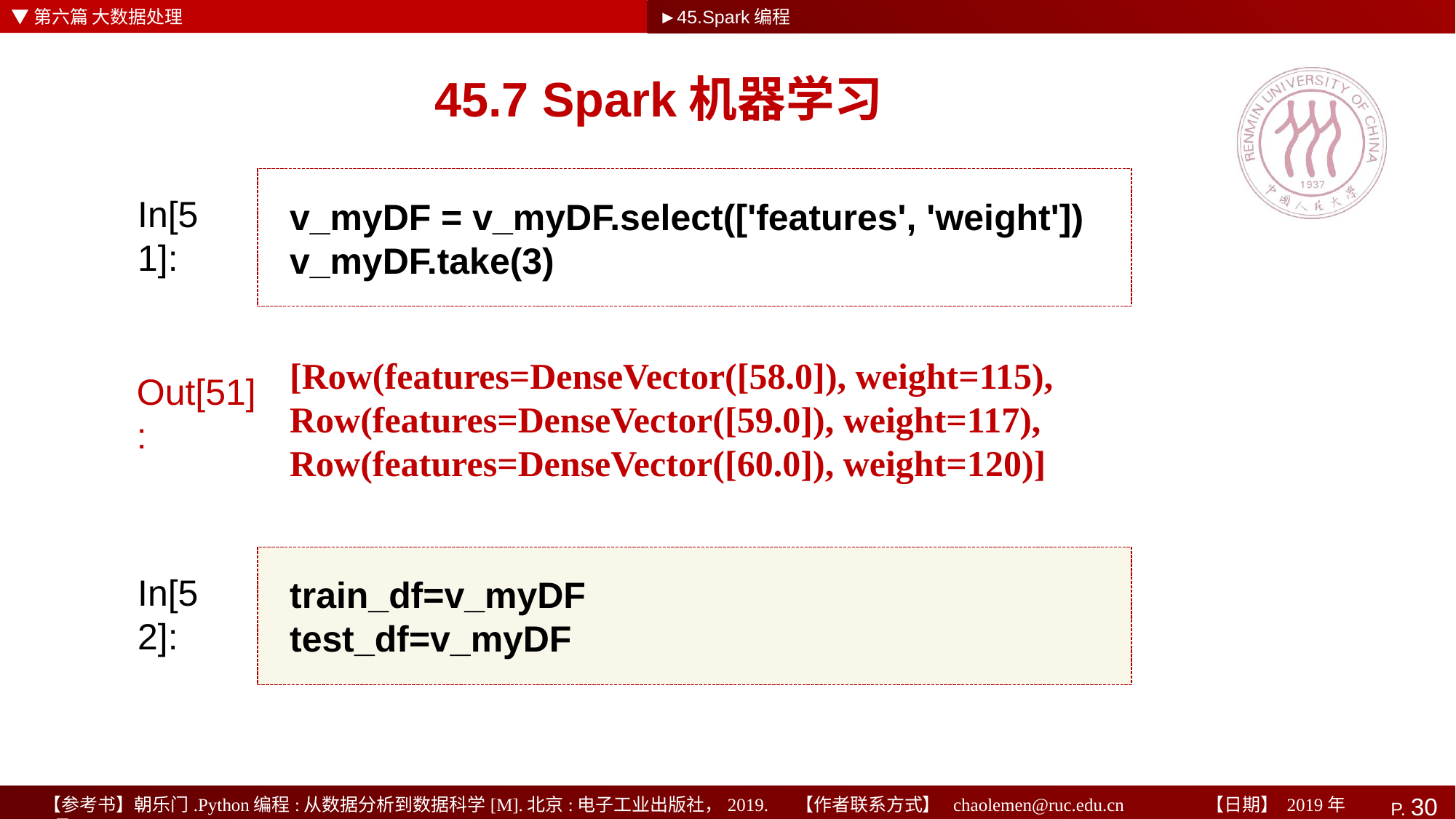

▼第六篇 大数据处理
►45.Spark编程
# 45.7 Spark机器学习
v_myDF = v_myDF.select(['features', 'weight'])
v_myDF.take(3)
In[51]:
[Row(features=DenseVector([58.0]), weight=115),
Row(features=DenseVector([59.0]), weight=117),
Row(features=DenseVector([60.0]), weight=120)]
Out[51]:
train_df=v_myDF
test_df=v_myDF
In[52]: